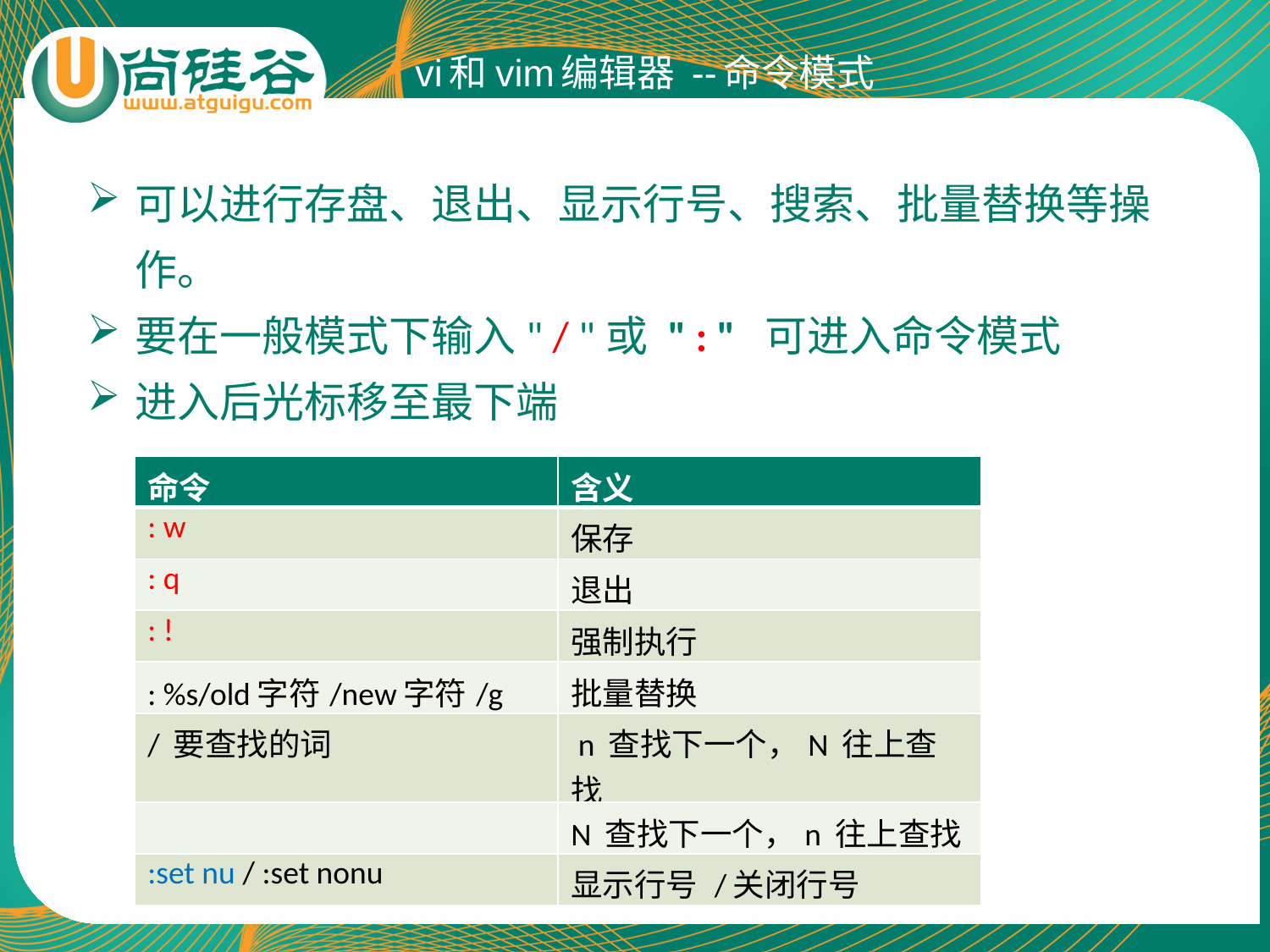

vi和vim编辑器 --命令模式
可以进行存盘、退出、显示行号、搜索、批量替换等操作。
要在一般模式下输入" / "或 " : "  可进入命令模式
进入后光标移至最下端

| 命令 | 含义 |
| --- | --- |
| : w | 保存 |
| : q | 退出 |
| : ! | 强制执行 |
| : %s/old字符/new字符/g | 批量替换 |
| / 要查找的词 | n 查找下一个，N 往上查找 |
|  | N 查找下一个，n 往上查找 |
| :set nu / :set nonu | 显示行号 /关闭行号 |